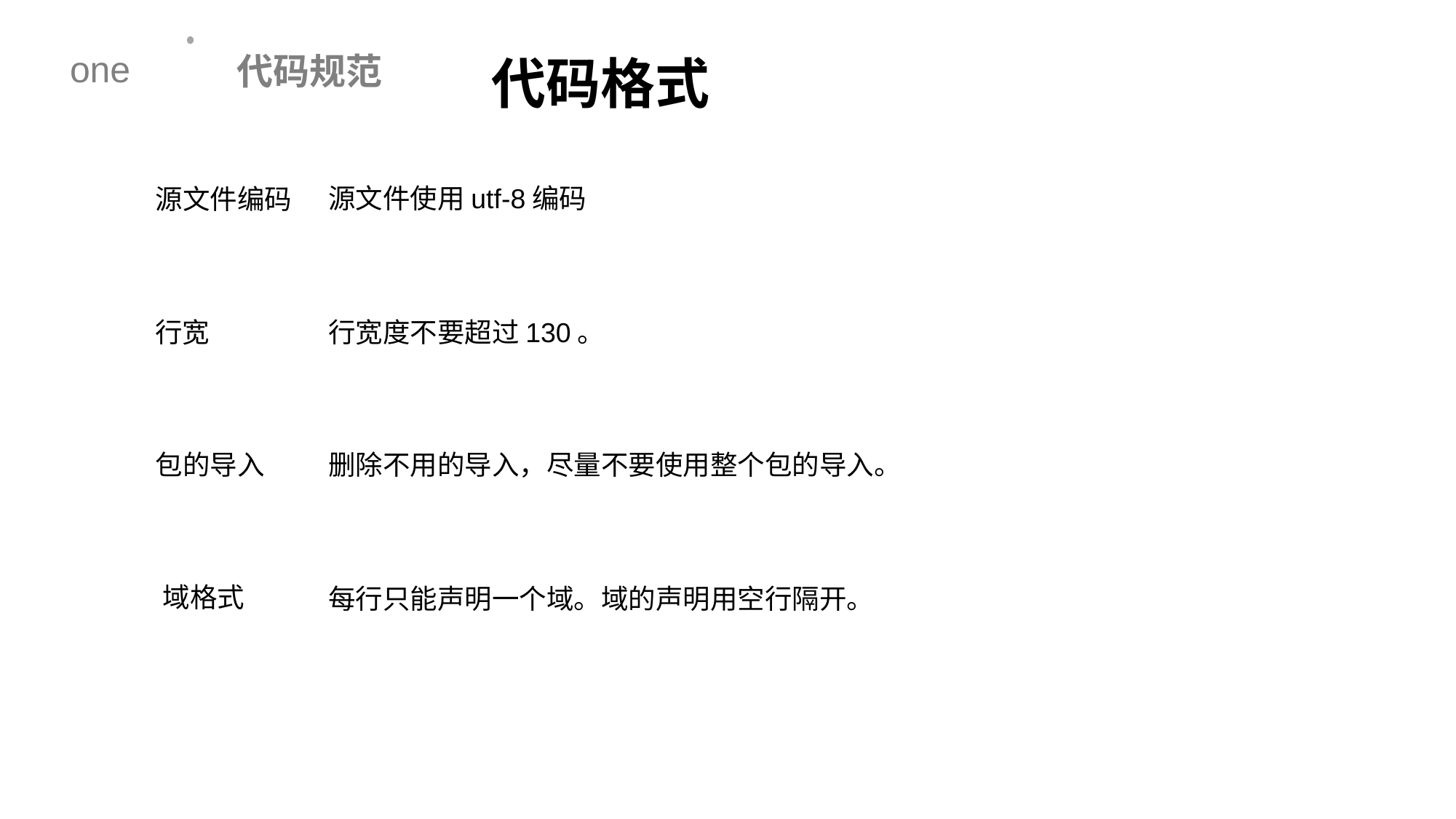

代码规范

one
代码格式
源文件使用utf-8编码
源文件编码
行宽
行宽度不要超过130。
包的导入
删除不用的导入，尽量不要使用整个包的导入。
域格式

每行只能声明一个域。域的声明用空行隔开。